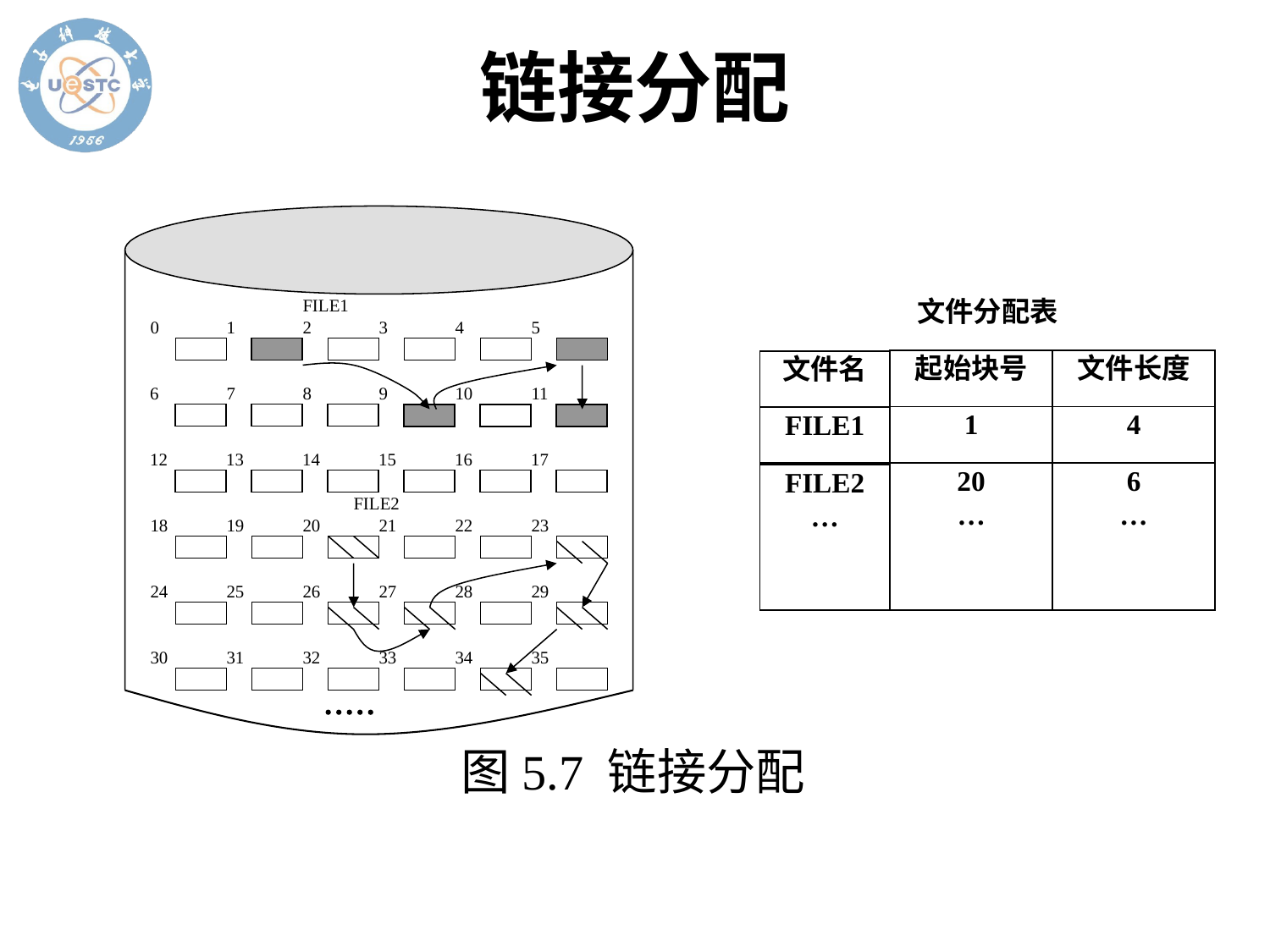

# 链接分配

FILE1
0
1
2
3
4
5

10
11
6

7
8
9
12
13
14
15
16
17

FILE2
18
19
20
21
22
23

24
25
26
27
28
29

30
31
32
33
34
35

文件分配表
起始块号
文件长度
文件名
1
4
FILE1
20
…
6
…
FILE2
…

图5.7 链接分配